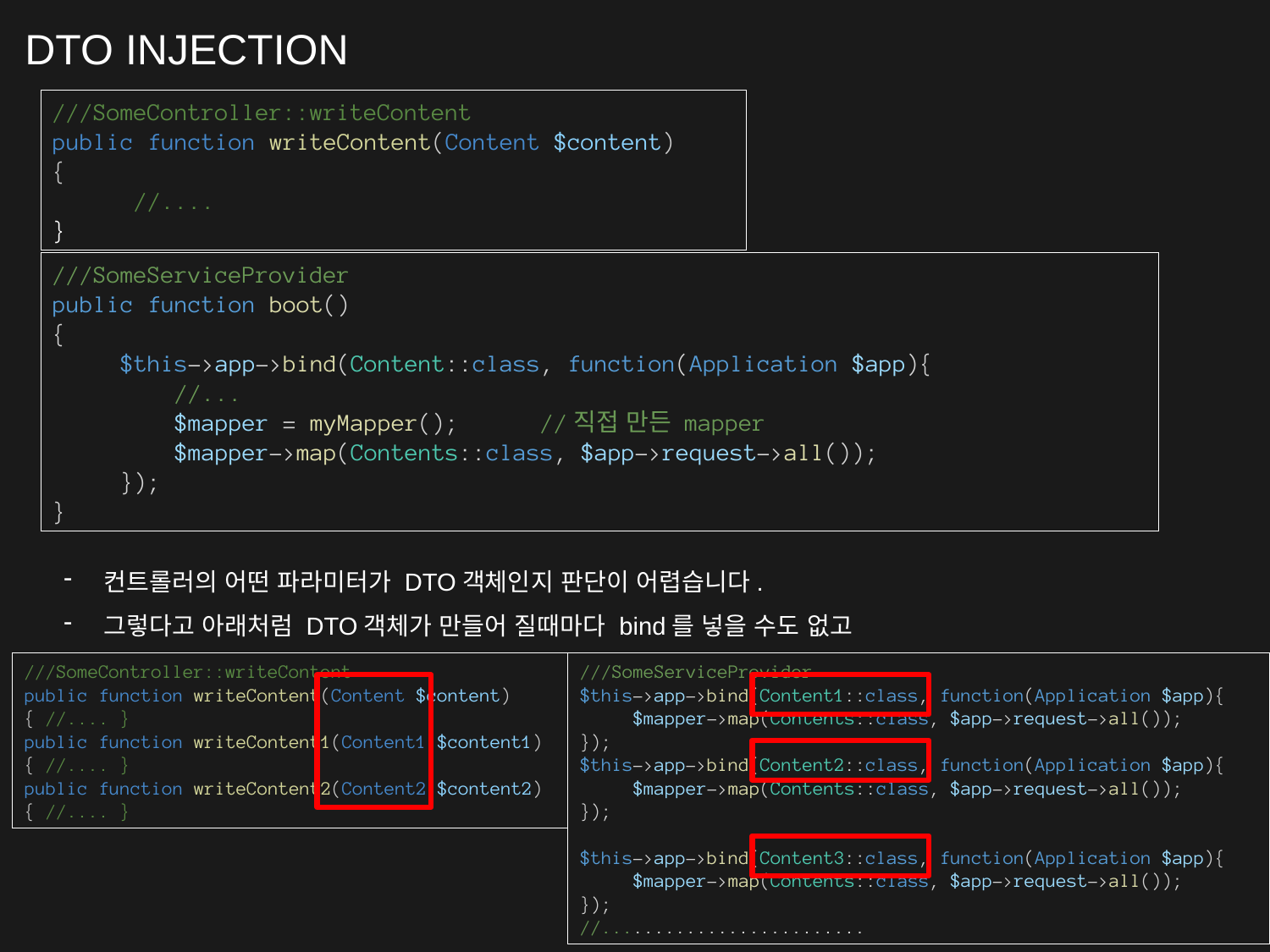

DTO INJECTION
///SomeController::writeContent
public function writeContent(Content $content)
{
      //....
}
///SomeServiceProvider
public function boot()
{
     $this->app->bind(Content::class, function(Application $app){
         //...
         $mapper = myMapper();      //직접 만든 mapper
         $mapper->map(Contents::class, $app->request->all());
     });
}
컨트롤러의 어떤 파라미터가 DTO객체인지 판단이 어렵습니다.
그렇다고 아래처럼 DTO객체가 만들어 질때마다 bind를 넣을 수도 없고
///SomeController::writeContent
public function writeContent(Content $content)
{ //.... }
public function writeContent1(Content1 $content1)
{ //.... }
public function writeContent2(Content2 $content2)
{ //.... }
///SomeServiceProvider
$this->app->bind(Content1::class, function(Application $app){
     $mapper->map(Contents::class, $app->request->all());
});
$this->app->bind(Content2::class, function(Application $app){
     $mapper->map(Contents::class, $app->request->all());
});

$this->app->bind(Content3::class, function(Application $app){
     $mapper->map(Contents::class, $app->request->all());
});
//.........................